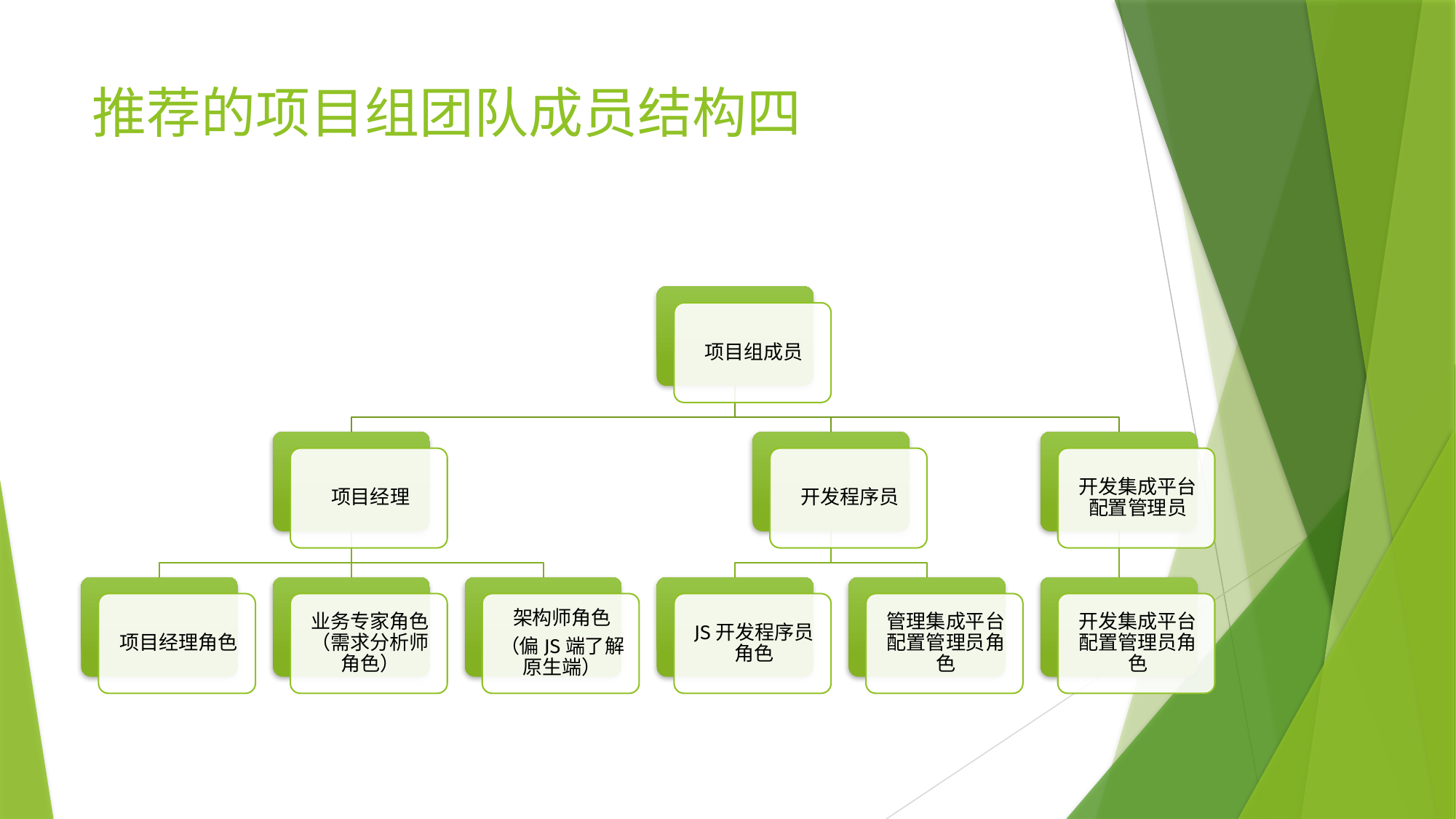

# 推荐的项目组团队成员结构四
项目组成员
项目经理
项目经理角色
业务专家角色（需求分析师角色）
架构师角色
（偏JS端了解原生端）
开发程序员
JS开发程序员角色
管理集成平台配置管理员角色
开发集成平台配置管理员
开发集成平台配置管理员角色